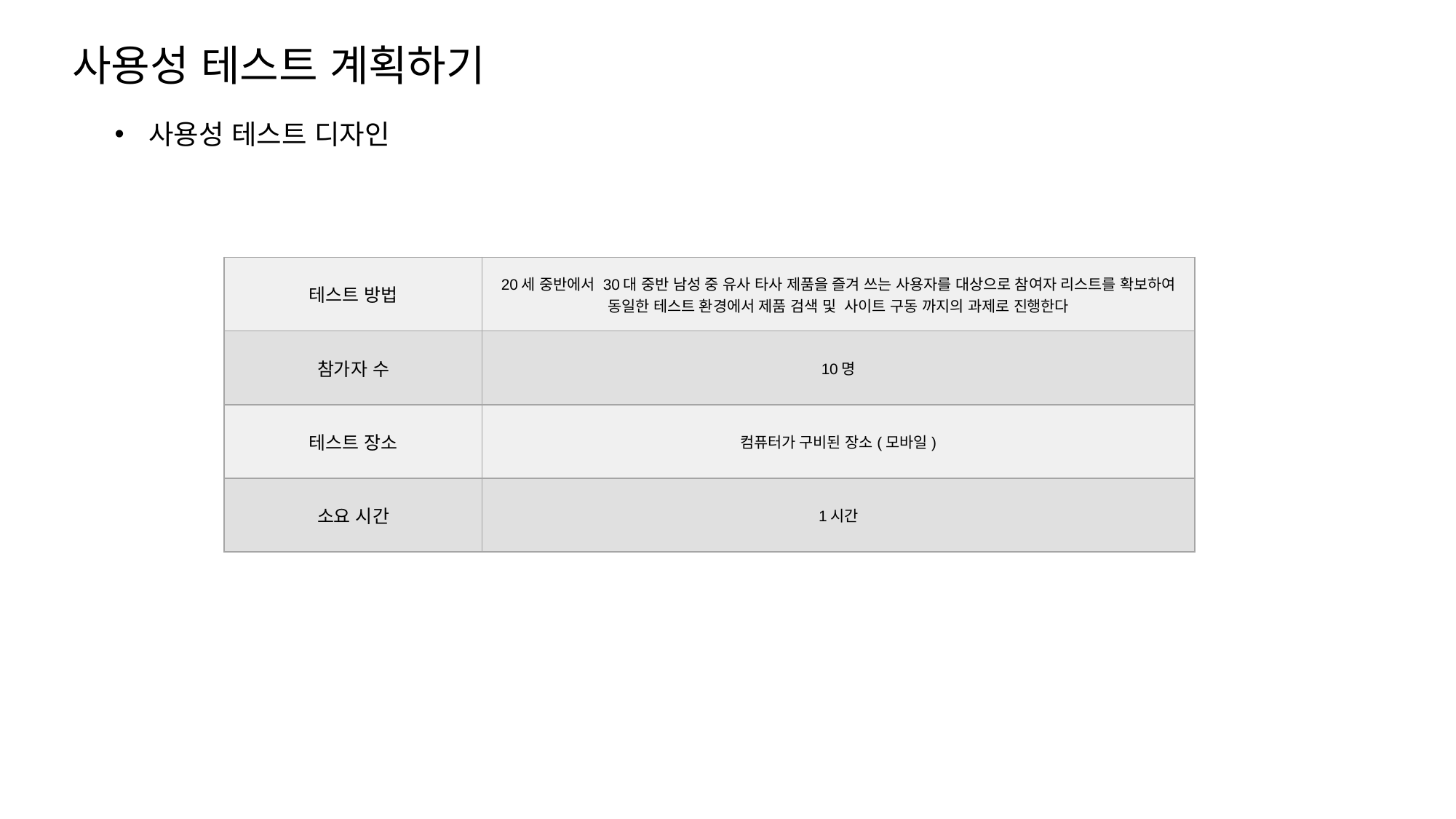

사용성 테스트 계획하기
사용성 테스트 디자인
| 테스트 방법 | 20세 중반에서 30대 중반 남성 중 유사 타사 제품을 즐겨 쓰는 사용자를 대상으로 참여자 리스트를 확보하여 동일한 테스트 환경에서 제품 검색 및 사이트 구동 까지의 과제로 진행한다 |
| --- | --- |
| 참가자 수 | 10명 |
| 테스트 장소 | 컴퓨터가 구비된 장소(모바일) |
| 소요 시간 | 1시간 |